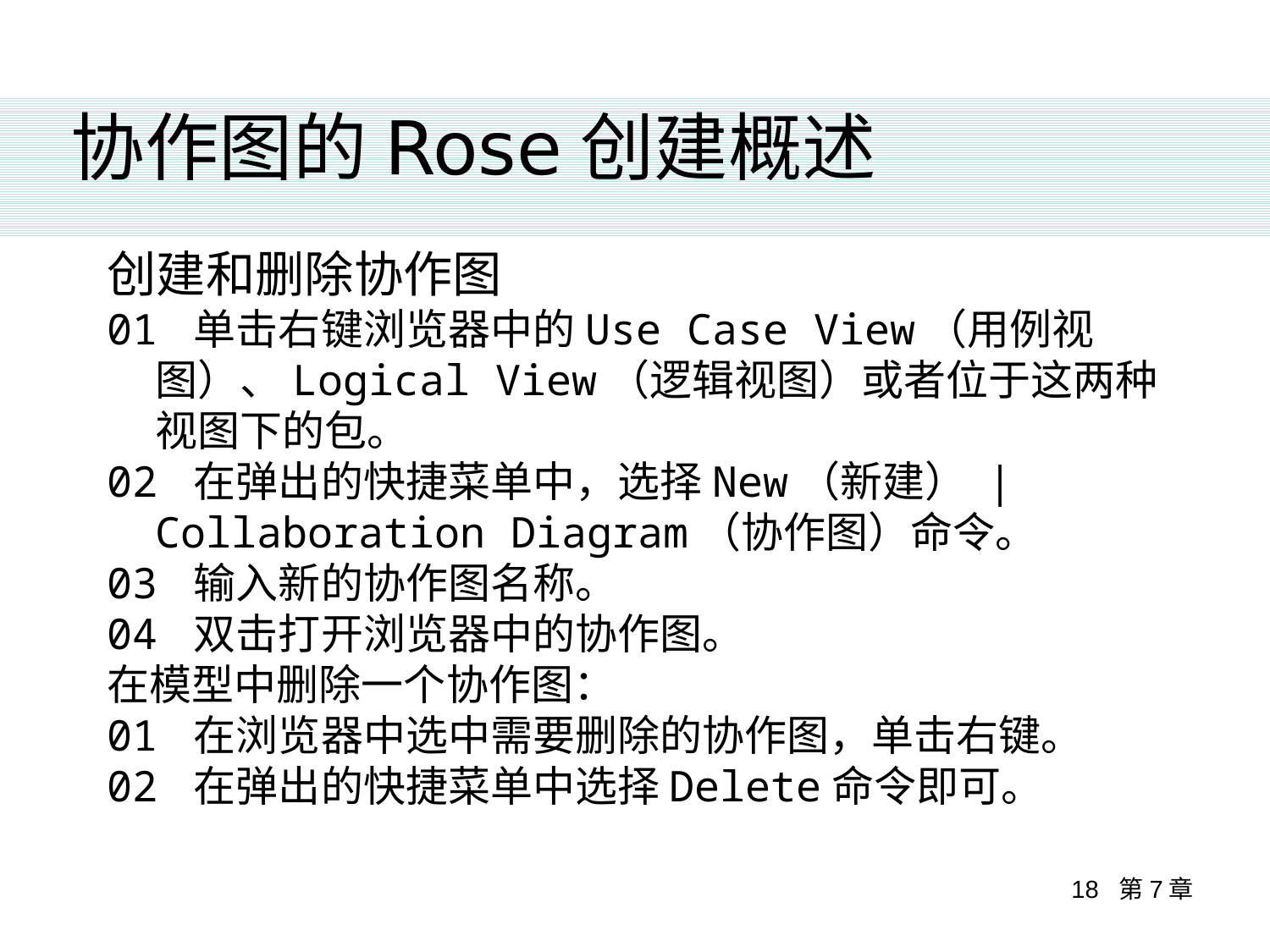

协作图的Rose创建概述
创建和删除协作图
01 单击右键浏览器中的Use Case View（用例视图）、Logical View（逻辑视图）或者位于这两种视图下的包。
02 在弹出的快捷菜单中，选择New（新建） | Collaboration Diagram（协作图）命令。
03 输入新的协作图名称。
04 双击打开浏览器中的协作图。
在模型中删除一个协作图：
01 在浏览器中选中需要删除的协作图，单击右键。
02 在弹出的快捷菜单中选择Delete命令即可。
18  第7章